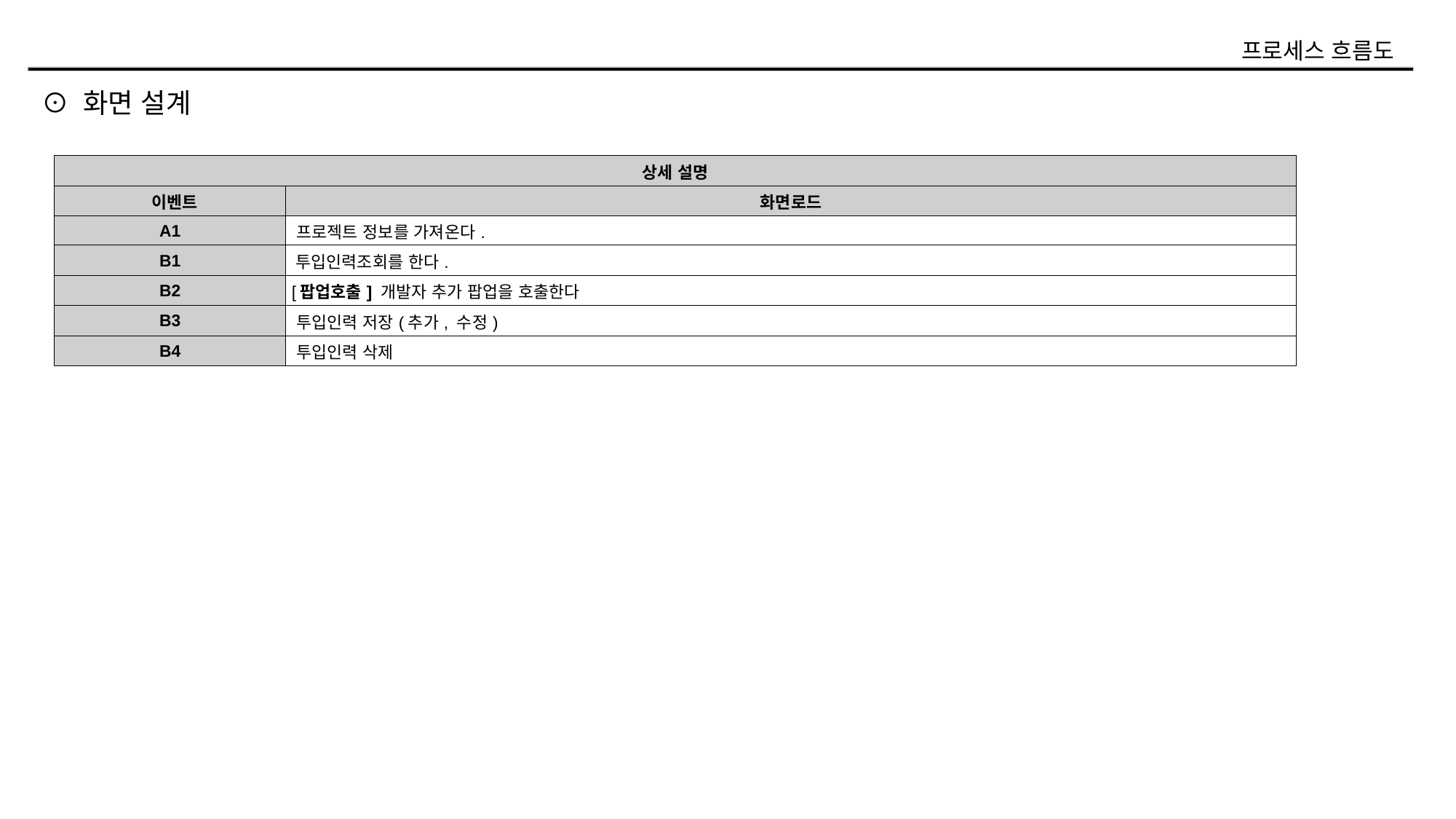

프로세스 흐름도

⊙ 화면 설계
| 상세 설명 |  |
| --- | --- |
| 이벤트 | 화면로드 |
| A1 | 프로젝트 정보를 가져온다. |
| B1 | 투입인력조회를 한다. |
| B2 | [팝업호출] 개발자 추가 팝업을 호출한다 |
| B3 | 투입인력 저장(추가, 수정) |
| B4 | 투입인력 삭제 |